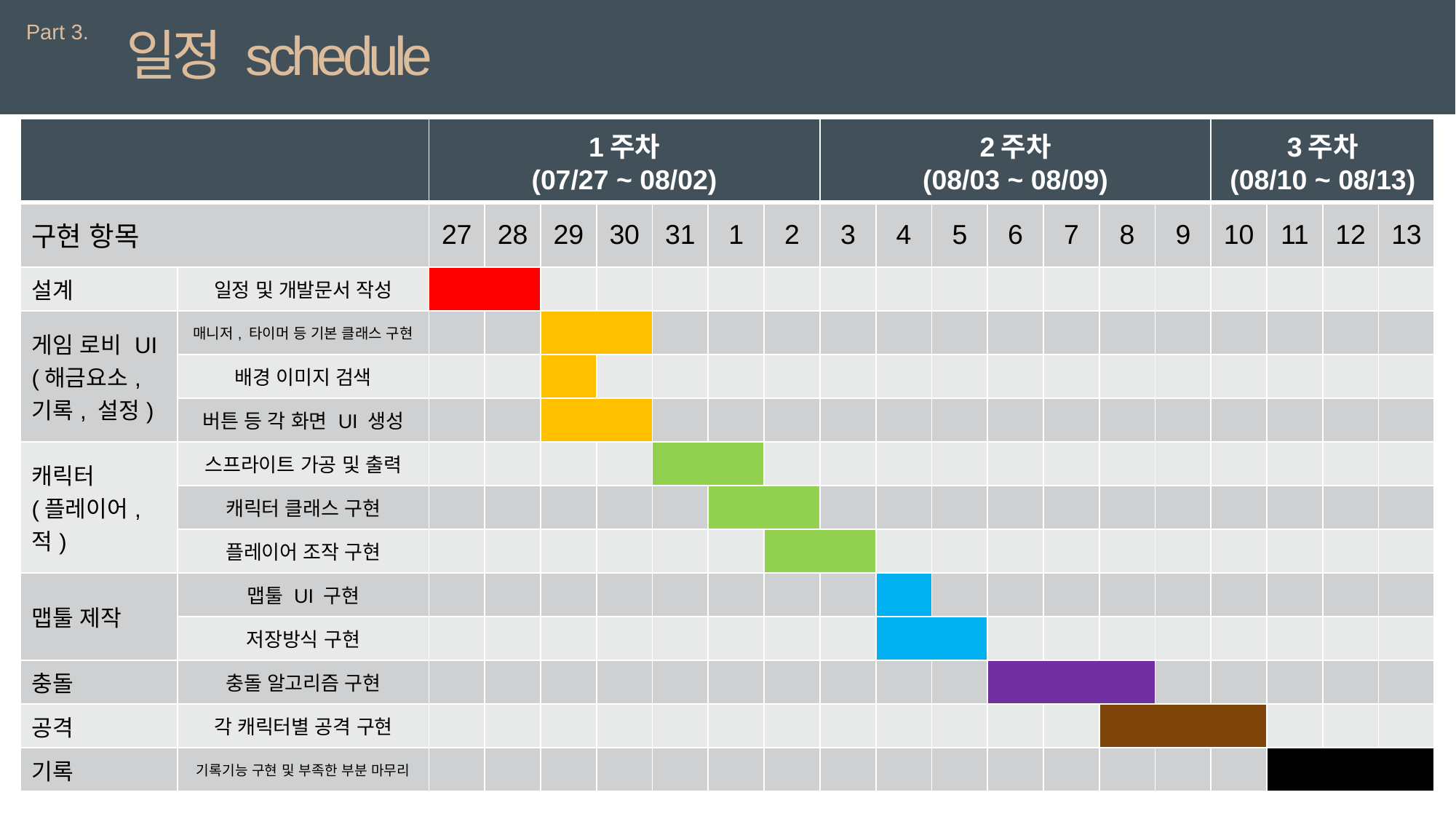

Part 3.
일정 schedule
|  |  | 1주차 (07/27 ~ 08/02) |  |  |  |  |  |  | 2주차 (08/03 ~ 08/09) |  |  |  |  |  |  | 3주차 (08/10 ~ 08/13) |  |  |  |
| --- | --- | --- | --- | --- | --- | --- | --- | --- | --- | --- | --- | --- | --- | --- | --- | --- | --- | --- | --- |
| 구현 항목 |  | 27 | 28 | 29 | 30 | 31 | 1 | 2 | 3 | 4 | 5 | 6 | 7 | 8 | 9 | 10 | 11 | 12 | 13 |
| 설계 | 일정 및 개발문서 작성 |  |  |  |  |  |  |  |  |  |  |  |  |  |  |  |  |  |  |
| 게임 로비 UI (해금요소, 기록, 설정) | 매니저, 타이머 등 기본 클래스 구현 |  |  |  |  |  |  |  |  |  |  |  |  |  |  |  |  |  |  |
|  | 배경 이미지 검색 |  |  |  |  |  |  |  |  |  |  |  |  |  |  |  |  |  |  |
|  | 버튼 등 각 화면 UI 생성 |  |  |  |  |  |  |  |  |  |  |  |  |  |  |  |  |  |  |
| 캐릭터 (플레이어, 적) | 스프라이트 가공 및 출력 |  |  |  |  |  |  |  |  |  |  |  |  |  |  |  |  |  |  |
|  | 캐릭터 클래스 구현 |  |  |  |  |  |  |  |  |  |  |  |  |  |  |  |  |  |  |
|  | 플레이어 조작 구현 |  |  |  |  |  |  |  |  |  |  |  |  |  |  |  |  |  |  |
| 맵툴 제작 | 맵툴 UI 구현 |  |  |  |  |  |  |  |  |  |  |  |  |  |  |  |  |  |  |
|  | 저장방식 구현 |  |  |  |  |  |  |  |  |  |  |  |  |  |  |  |  |  |  |
| 충돌 | 충돌 알고리즘 구현 |  |  |  |  |  |  |  |  |  |  |  |  |  |  |  |  |  |  |
| 공격 | 각 캐릭터별 공격 구현 |  |  |  |  |  |  |  |  |  |  |  |  |  |  |  |  |  |  |
| 기록 | 기록기능 구현 및 부족한 부분 마무리 |  |  |  |  |  |  |  |  |  |  |  |  |  |  |  |  |  |  |